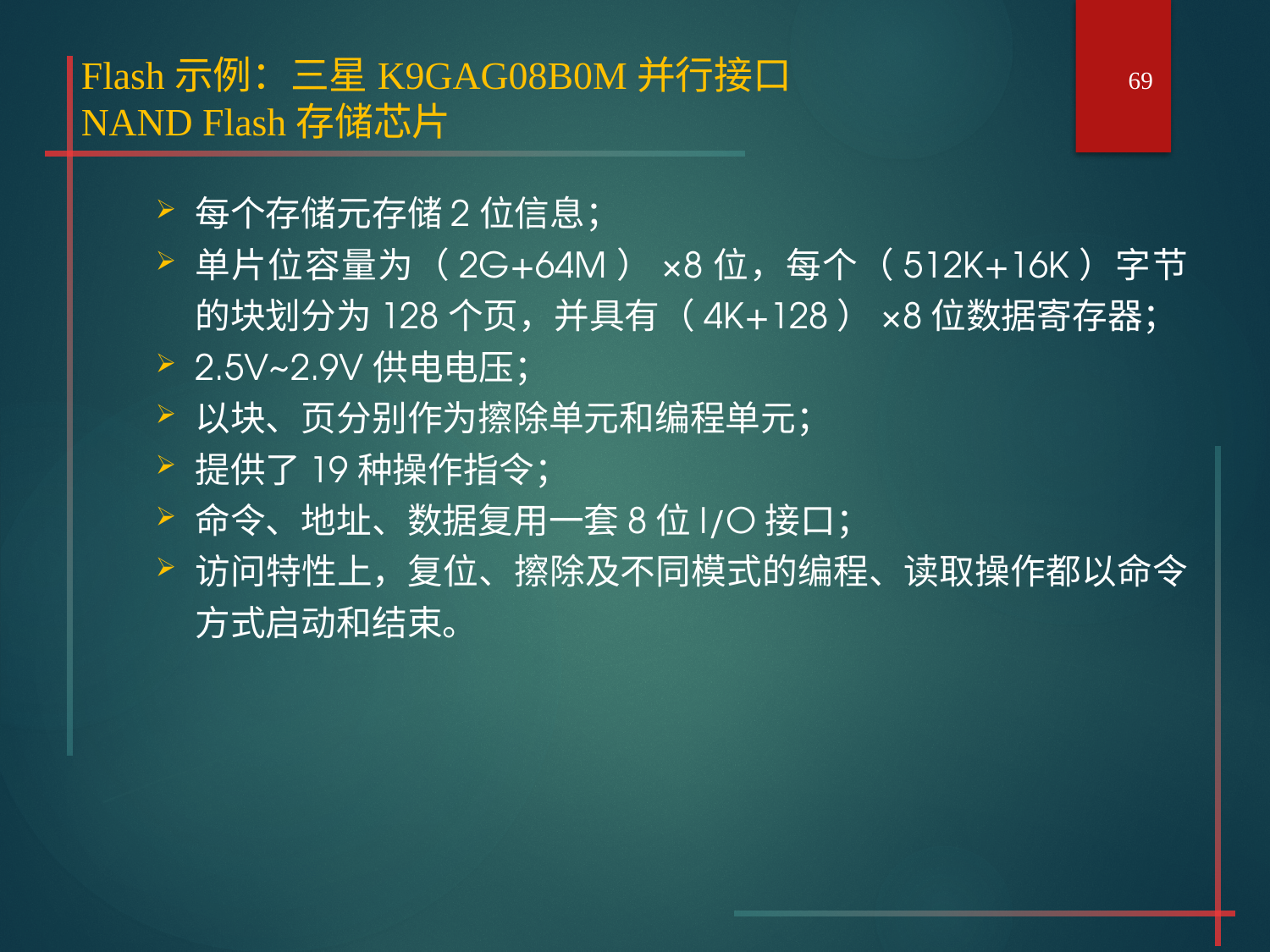

69
# Flash示例：三星K9GAG08B0M并行接口NAND Flash存储芯片
每个存储元存储2位信息；
单片位容量为（2G+64M）×8位，每个（512K+16K）字节的块划分为128个页，并具有（4K+128）×8位数据寄存器；
2.5V~2.9V供电电压；
以块、页分别作为擦除单元和编程单元；
提供了19种操作指令；
命令、地址、数据复用一套8位I/O接口；
访问特性上，复位、擦除及不同模式的编程、读取操作都以命令方式启动和结束。